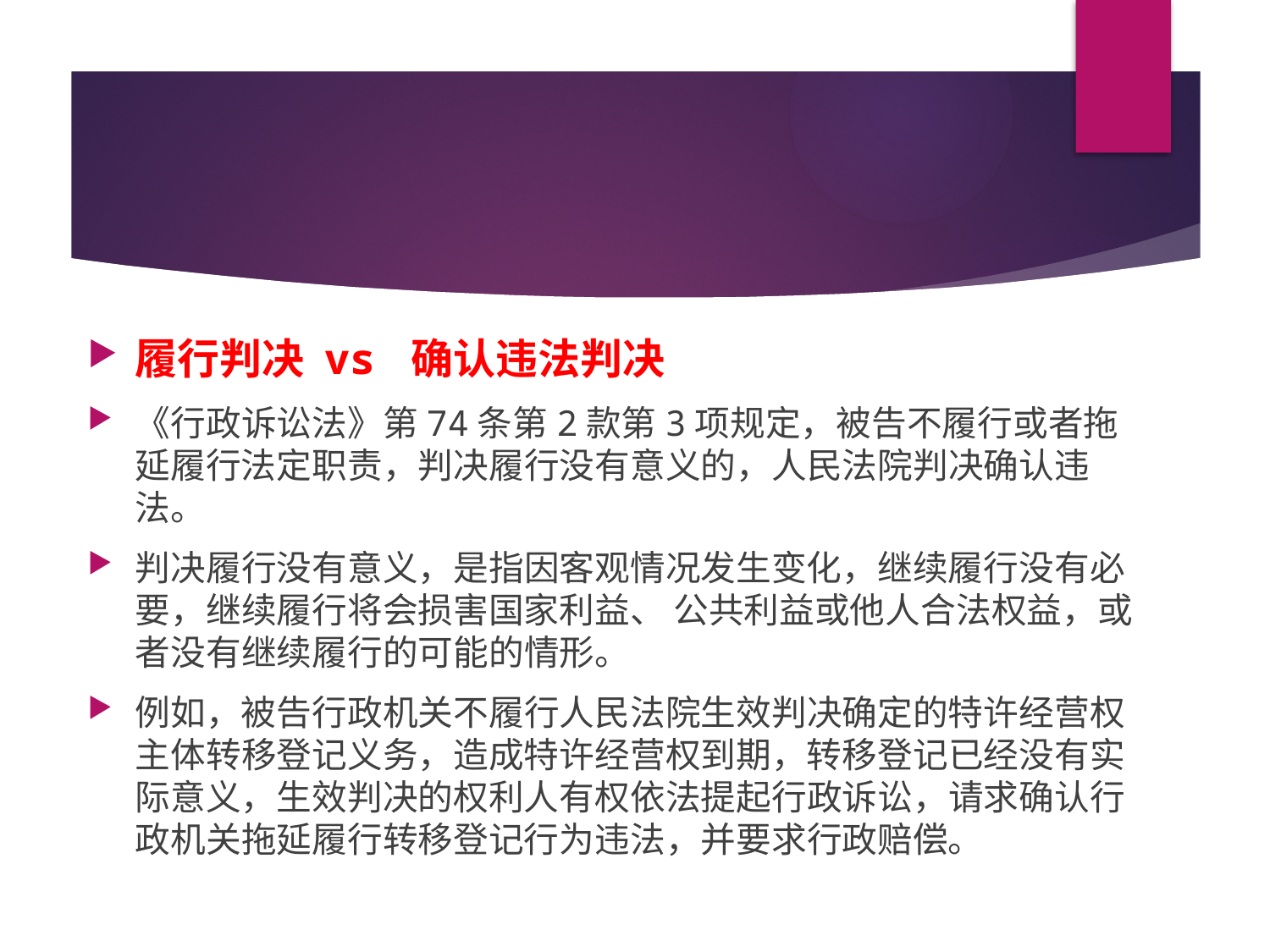

#
履行判决 vs 确认违法判决
《行政诉讼法》第74条第2款第3项规定，被告不履行或者拖延履行法定职责，判决履行没有意义的，人民法院判决确认违法。
判决履行没有意义，是指因客观情况发生变化，继续履行没有必要，继续履行将会损害国家利益、 公共利益或他人合法权益，或者没有继续履行的可能的情形。
例如，被告行政机关不履行人民法院生效判决确定的特许经营权主体转移登记义务，造成特许经营权到期，转移登记已经没有实际意义，生效判决的权利人有权依法提起行政诉讼，请求确认行政机关拖延履行转移登记行为违法，并要求行政赔偿。